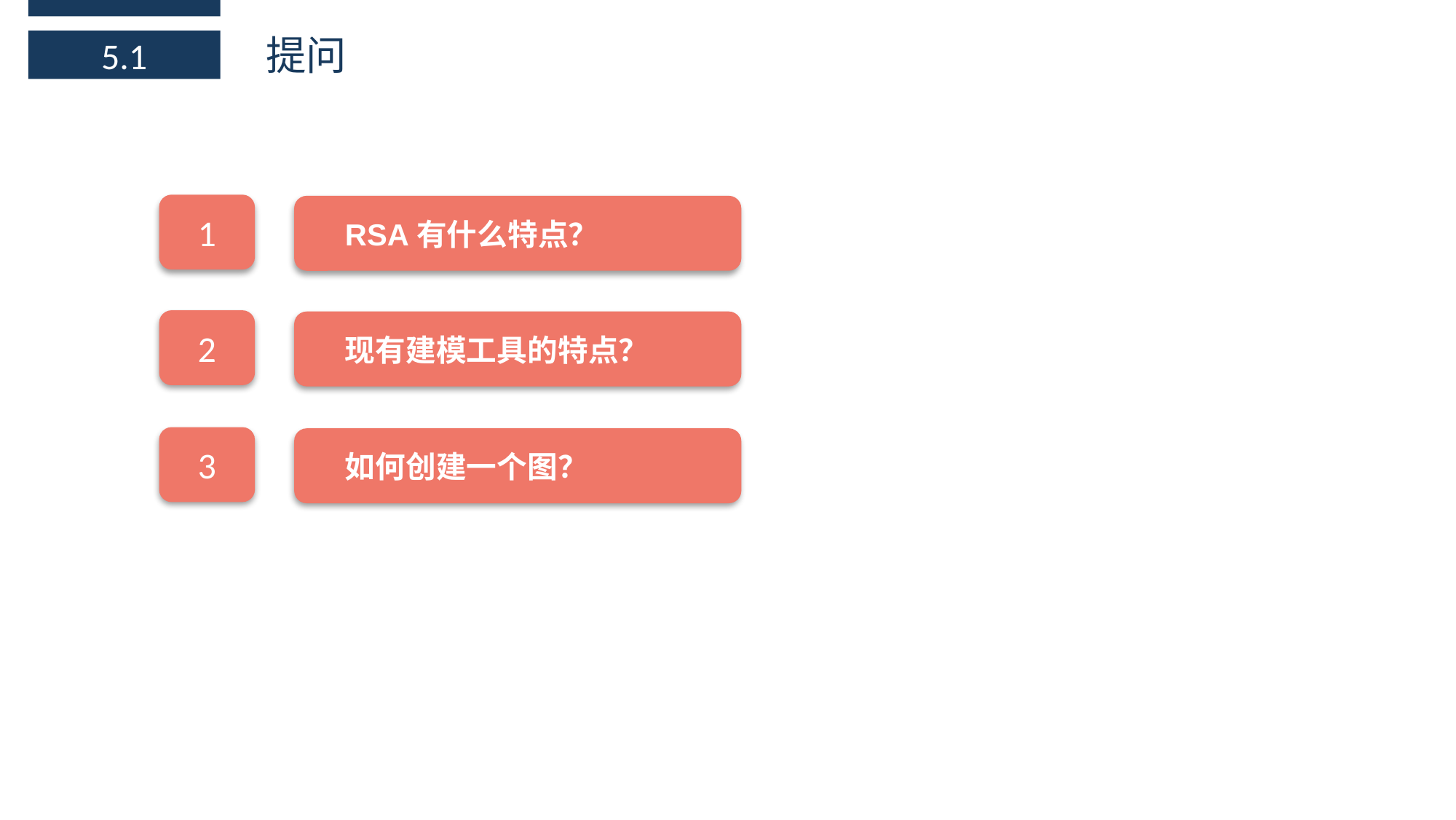

提问
5.1
1

RSA有什么特点？
2

现有建模工具的特点？
3

如何创建一个图？